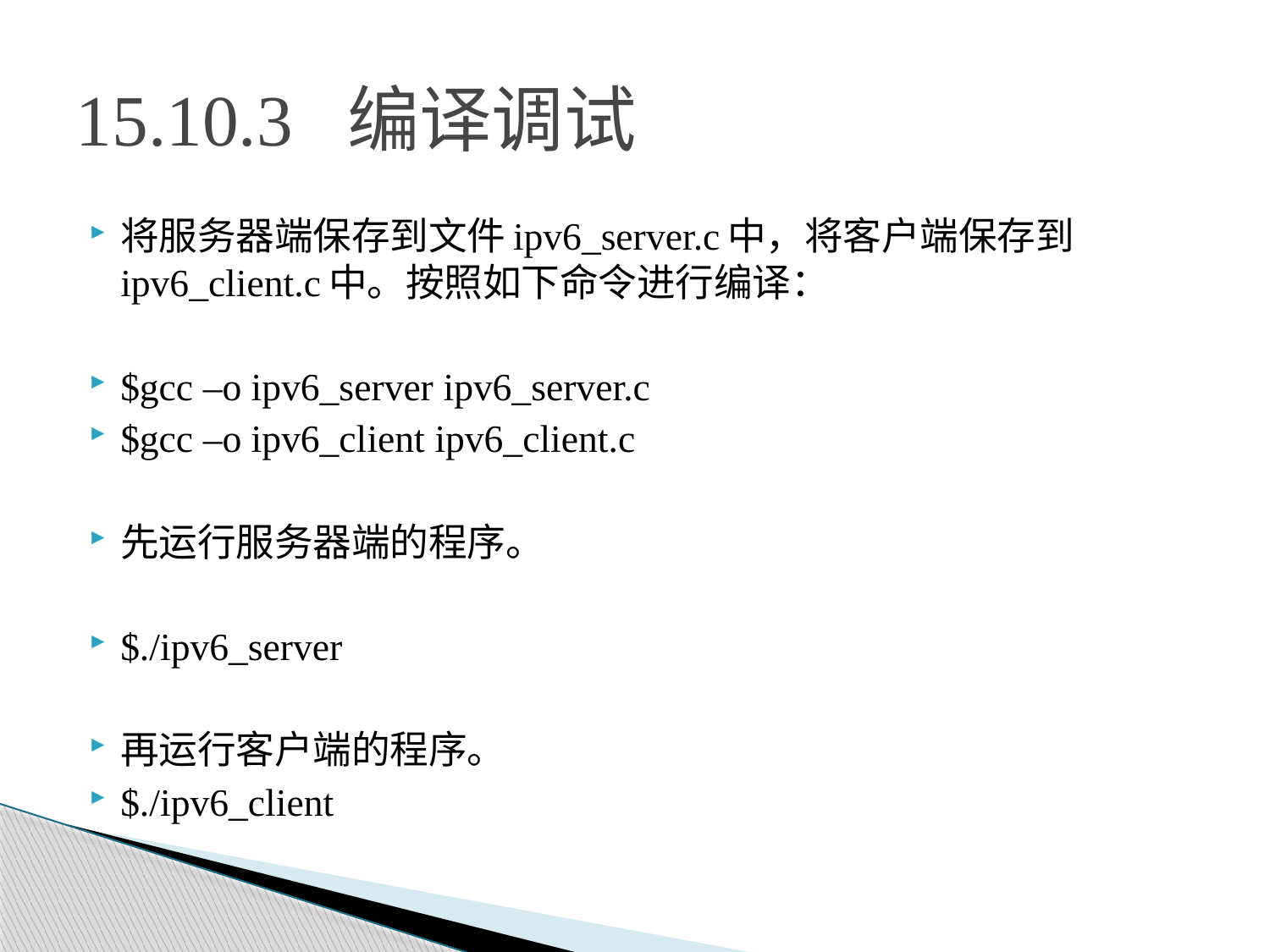

# 15.10.3  编译调试
将服务器端保存到文件ipv6_server.c中，将客户端保存到ipv6_client.c中。按照如下命令进行编译：

$gcc –o ipv6_server ipv6_server.c
$gcc –o ipv6_client ipv6_client.c

先运行服务器端的程序。

$./ipv6_server

再运行客户端的程序。
$./ipv6_client